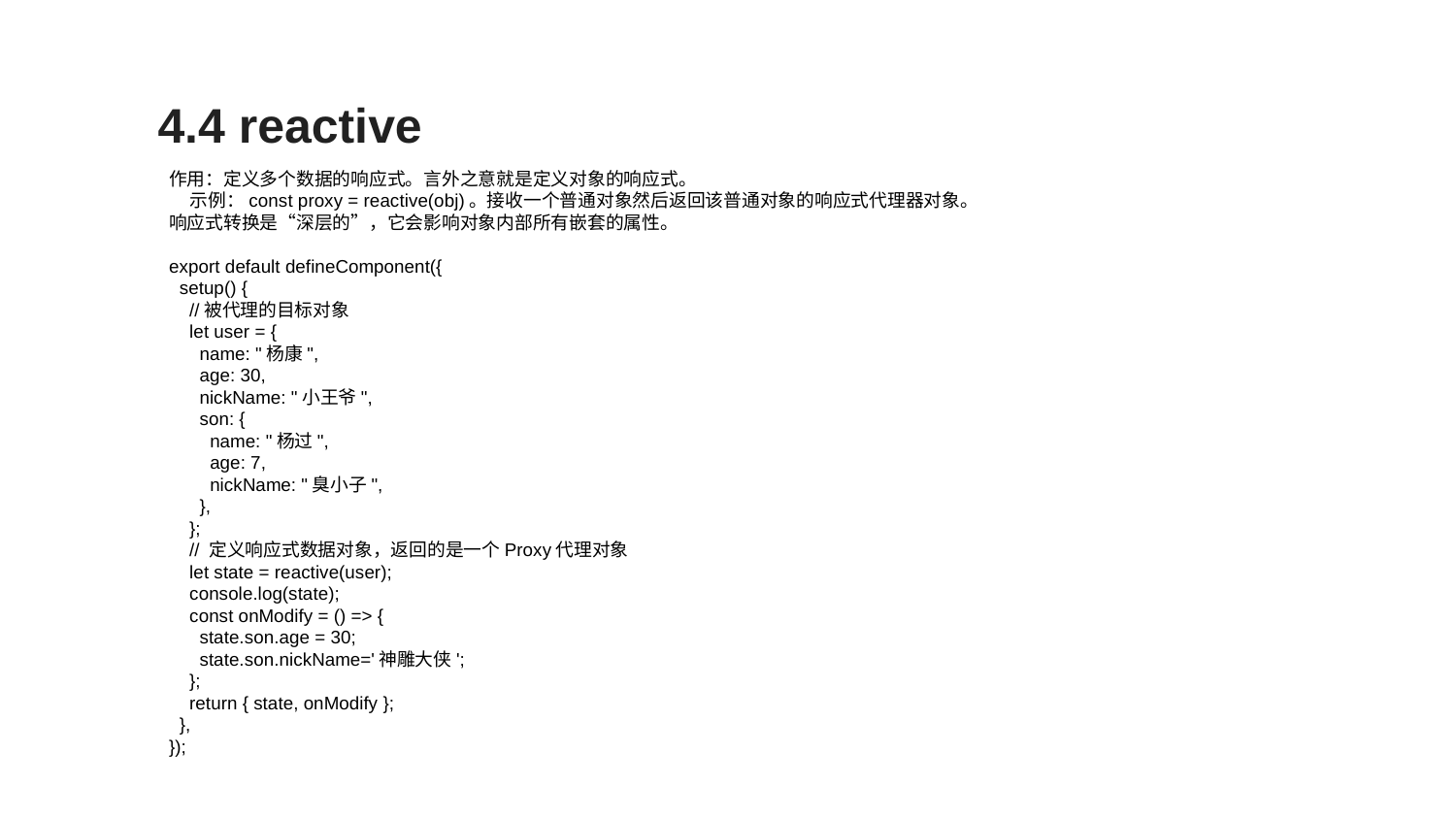

4.4 reactive
作用：定义多个数据的响应式。言外之意就是定义对象的响应式。
    示例：const proxy = reactive(obj)。接收一个普通对象然后返回该普通对象的响应式代理器对象。
响应式转换是“深层的”，它会影响对象内部所有嵌套的属性。

export default defineComponent({
  setup() {
    //被代理的目标对象
    let user = {
      name: "杨康",
      age: 30,
      nickName: "小王爷",
      son: {
        name: "杨过",
        age: 7,
        nickName: "臭小子",
      },
    };
    // 定义响应式数据对象，返回的是一个Proxy代理对象
    let state = reactive(user);
    console.log(state);
    const onModify = () => {
      state.son.age = 30;
      state.son.nickName='神雕大侠';
    };
    return { state, onModify };
  },
});